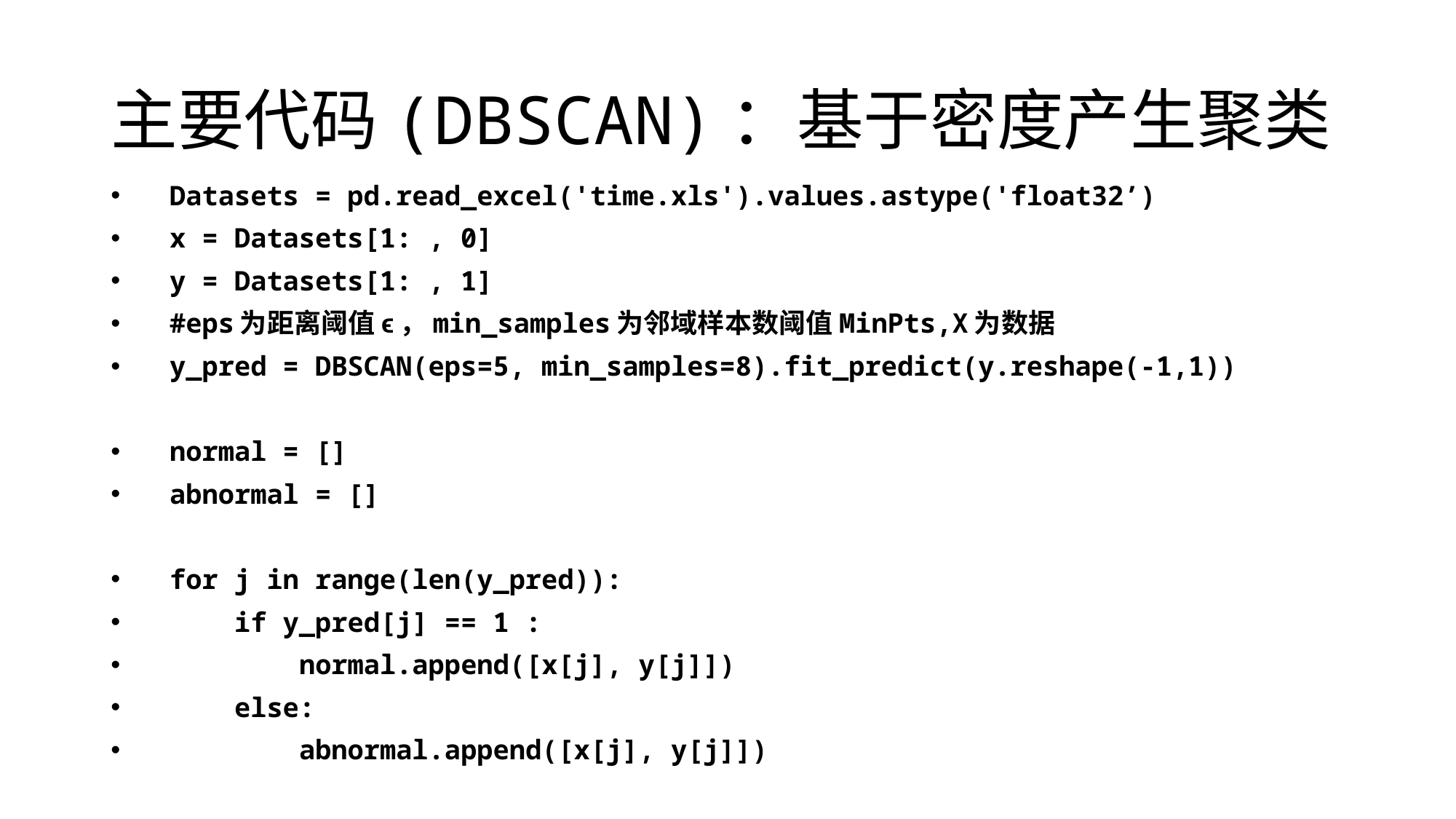

# 主要代码(DBSCAN)：基于密度产生聚类
  Datasets = pd.read_excel('time.xls').values.astype('float32’)
  x = Datasets[1: , 0]
  y = Datasets[1: , 1]
  #eps为距离阈值ϵ，min_samples为邻域样本数阈值MinPts,X为数据
  y_pred = DBSCAN(eps=5, min_samples=8).fit_predict(y.reshape(-1,1))

  normal = []
  abnormal = []

  for j in range(len(y_pred)):
      if y_pred[j] == 1 :
          normal.append([x[j], y[j]])
      else:
          abnormal.append([x[j], y[j]])